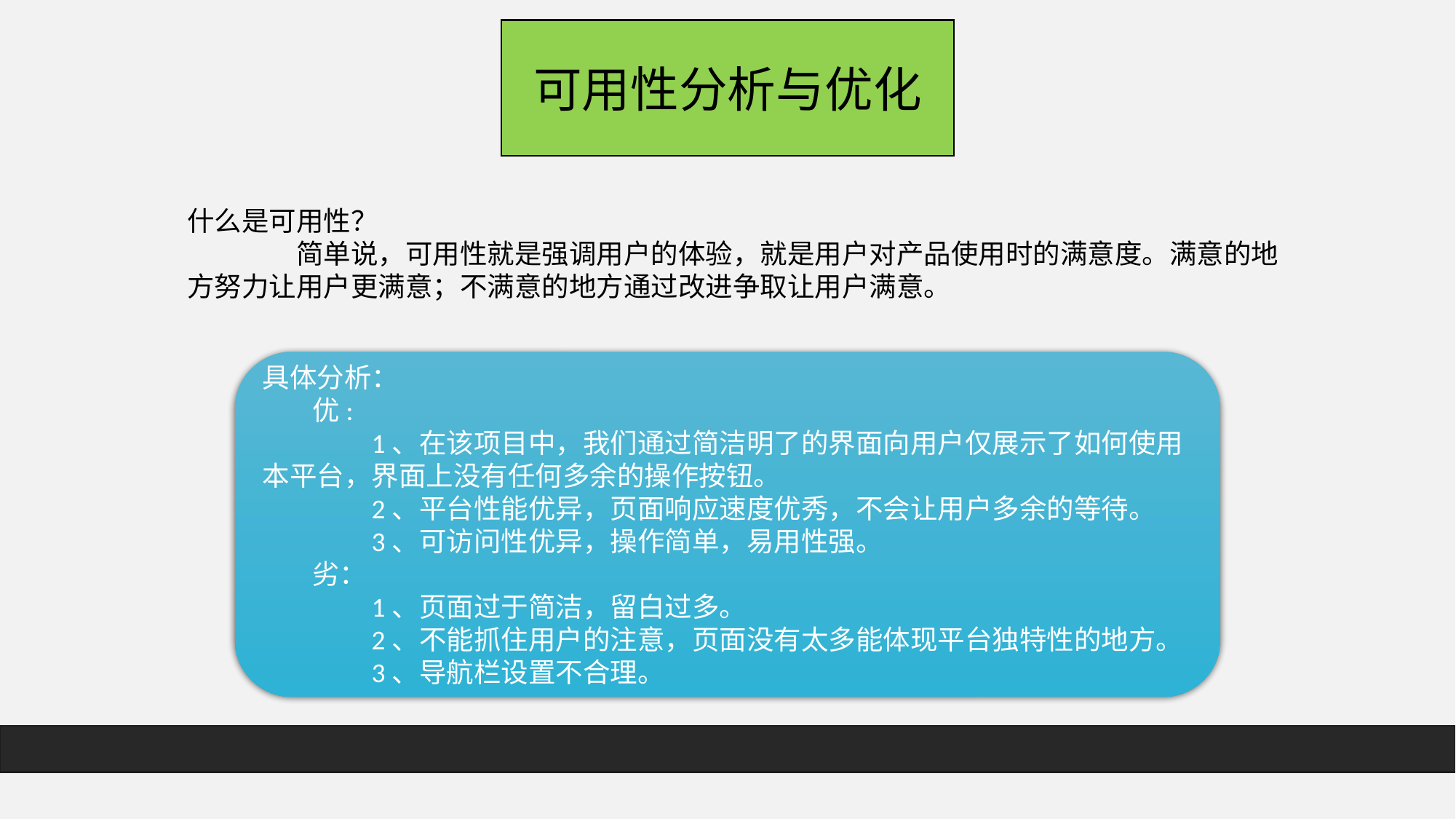

可用性分析与优化
什么是可用性？
	简单说，可用性就是强调用户的体验，就是用户对产品使用时的满意度。满意的地方努力让用户更满意；不满意的地方通过改进争取让用户满意。
具体分析：
       优:
	1、在该项目中，我们通过简洁明了的界面向用户仅展示了如何使用本平台，界面上没有任何多余的操作按钮。
	2、平台性能优异，页面响应速度优秀，不会让用户多余的等待。
	3、可访问性优异，操作简单，易用性强。
       劣：
	1、页面过于简洁，留白过多。
	2、不能抓住用户的注意，页面没有太多能体现平台独特性的地方。
	3、导航栏设置不合理。